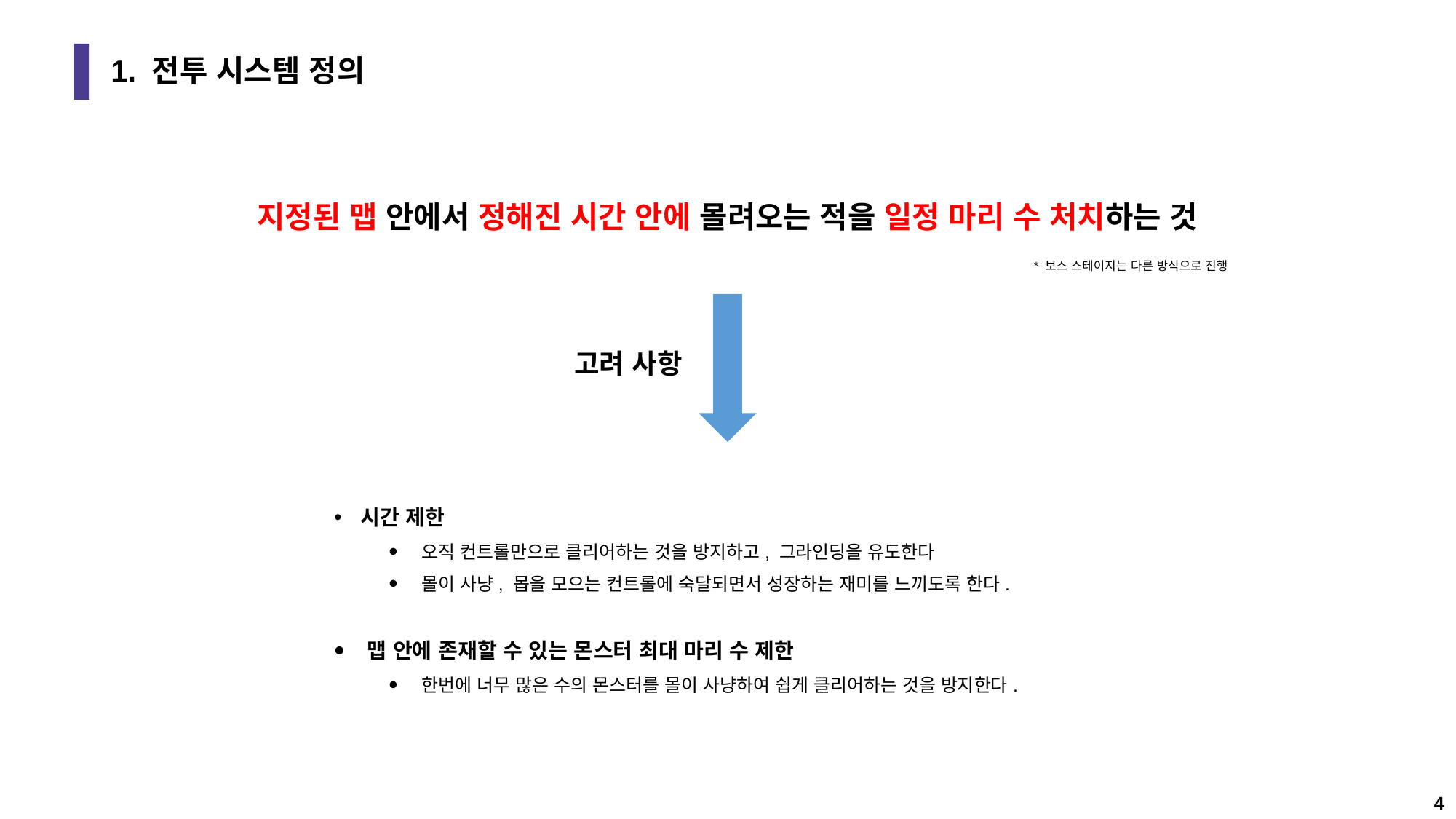

# 1. 전투 시스템 정의
지정된 맵 안에서 정해진 시간 안에 몰려오는 적을 일정 마리 수 처치하는 것
* 보스 스테이지는 다른 방식으로 진행

고려 사항
시간 제한
오직 컨트롤만으로 클리어하는 것을 방지하고, 그라인딩을 유도한다
몰이 사냥, 몹을 모으는 컨트롤에 숙달되면서 성장하는 재미를 느끼도록 한다.

맵 안에 존재할 수 있는 몬스터 최대 마리 수 제한
한번에 너무 많은 수의 몬스터를 몰이 사냥하여 쉽게 클리어하는 것을 방지한다.